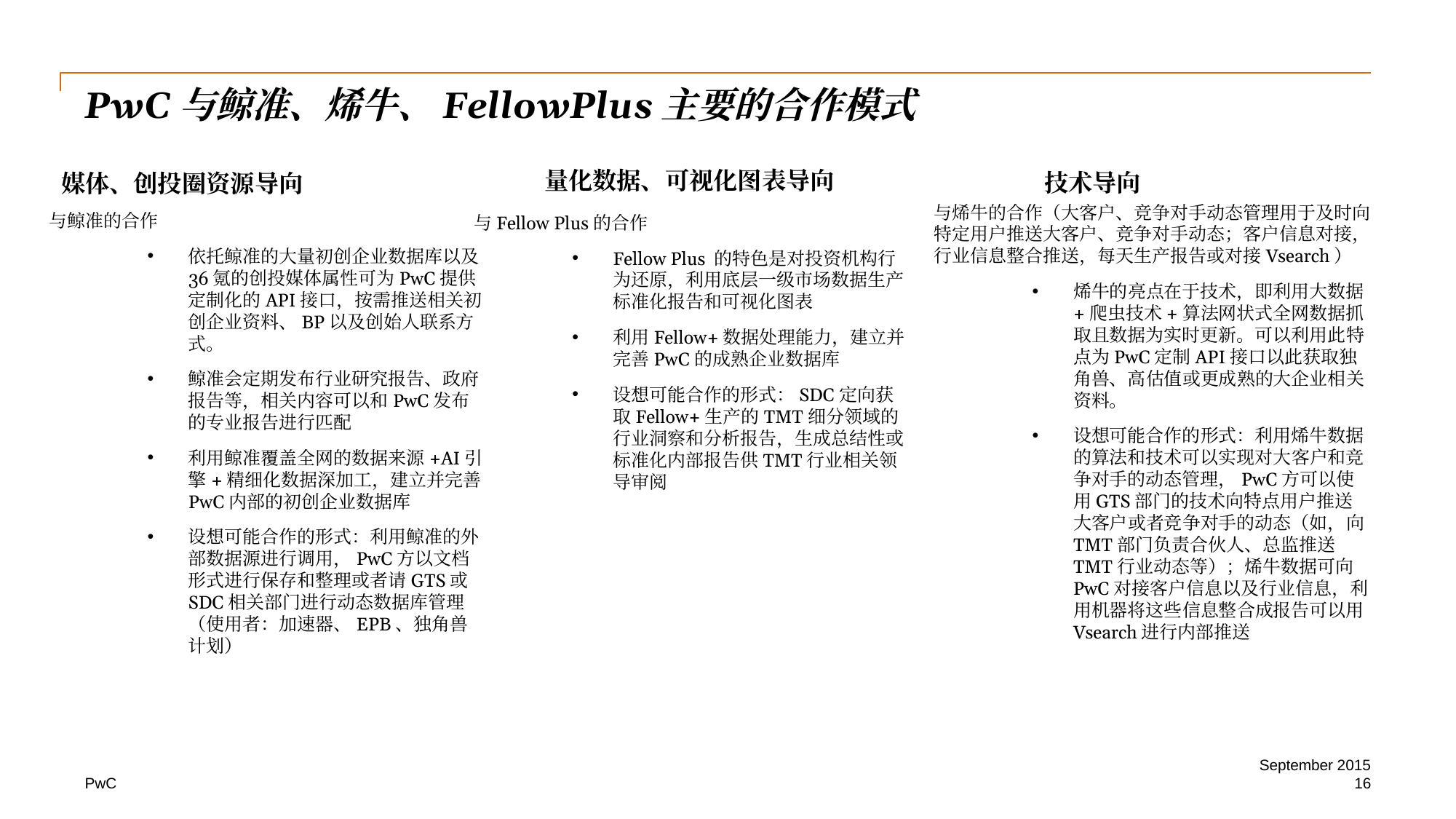

# PwC与鲸准、烯牛、FellowPlus主要的合作模式
量化数据、可视化图表导向
技术导向
媒体、创投圈资源导向
与烯牛的合作（大客户、竞争对手动态管理用于及时向特定用户推送大客户、竞争对手动态；客户信息对接，行业信息整合推送，每天生产报告或对接Vsearch）
烯牛的亮点在于技术，即利用大数据+爬虫技术+算法网状式全网数据抓取且数据为实时更新。可以利用此特点为PwC定制API接口以此获取独角兽、高估值或更成熟的大企业相关资料。
设想可能合作的形式：利用烯牛数据的算法和技术可以实现对大客户和竞争对手的动态管理，PwC方可以使用GTS部门的技术向特点用户推送大客户或者竞争对手的动态（如，向TMT部门负责合伙人、总监推送TMT行业动态等）；烯牛数据可向PwC对接客户信息以及行业信息，利用机器将这些信息整合成报告可以用Vsearch进行内部推送
与鲸准的合作
依托鲸准的大量初创企业数据库以及36氪的创投媒体属性可为PwC提供定制化的API接口，按需推送相关初创企业资料、BP以及创始人联系方式。
鲸准会定期发布行业研究报告、政府报告等，相关内容可以和PwC发布的专业报告进行匹配
利用鲸准覆盖全网的数据来源+AI引擎+精细化数据深加工，建立并完善PwC内部的初创企业数据库
设想可能合作的形式：利用鲸准的外部数据源进行调用，PwC方以文档形式进行保存和整理或者请GTS或SDC相关部门进行动态数据库管理（使用者：加速器、EPB、独角兽计划）
与Fellow Plus的合作
Fellow Plus 的特色是对投资机构行为还原，利用底层一级市场数据生产标准化报告和可视化图表
利用Fellow+数据处理能力，建立并完善PwC的成熟企业数据库
设想可能合作的形式：SDC定向获取Fellow+生产的TMT细分领域的行业洞察和分析报告，生成总结性或标准化内部报告供TMT行业相关领导审阅

September 2015
16